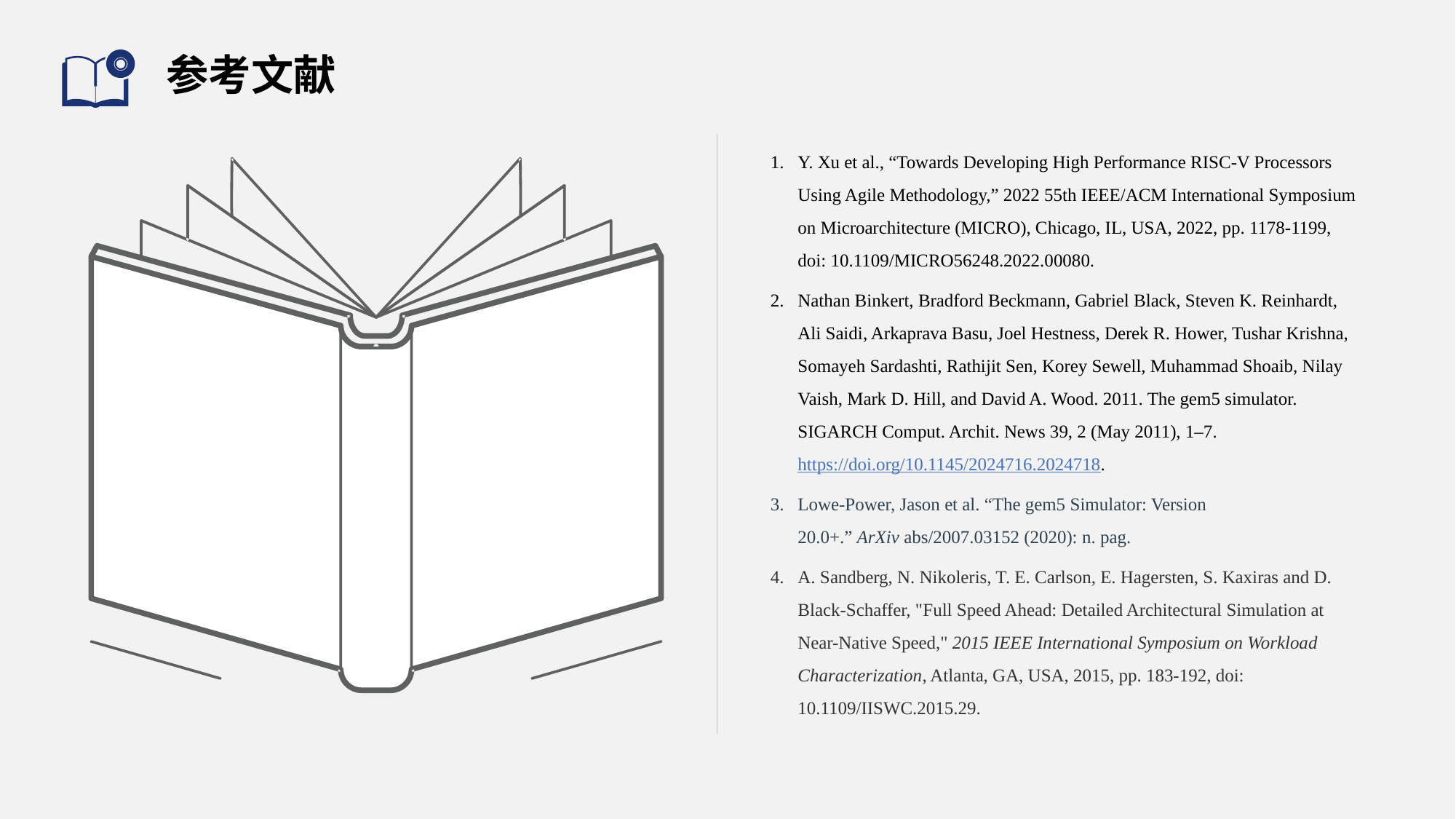

# 参考文献
Y. Xu et al., “Towards Developing High Performance RISC-V Processors Using Agile Methodology,” 2022 55th IEEE/ACM International Symposium on Microarchitecture (MICRO), Chicago, IL, USA, 2022, pp. 1178-1199, doi: 10.1109/MICRO56248.2022.00080.
Nathan Binkert, Bradford Beckmann, Gabriel Black, Steven K. Reinhardt, Ali Saidi, Arkaprava Basu, Joel Hestness, Derek R. Hower, Tushar Krishna, Somayeh Sardashti, Rathijit Sen, Korey Sewell, Muhammad Shoaib, Nilay Vaish, Mark D. Hill, and David A. Wood. 2011. The gem5 simulator. SIGARCH Comput. Archit. News 39, 2 (May 2011), 1–7. https://doi.org/10.1145/2024716.2024718.
Lowe-Power, Jason et al. “The gem5 Simulator: Version 20.0+.” ArXiv abs/2007.03152 (2020): n. pag.
A. Sandberg, N. Nikoleris, T. E. Carlson, E. Hagersten, S. Kaxiras and D. Black-Schaffer, "Full Speed Ahead: Detailed Architectural Simulation at Near-Native Speed," 2015 IEEE International Symposium on Workload Characterization, Atlanta, GA, USA, 2015, pp. 183-192, doi: 10.1109/IISWC.2015.29.